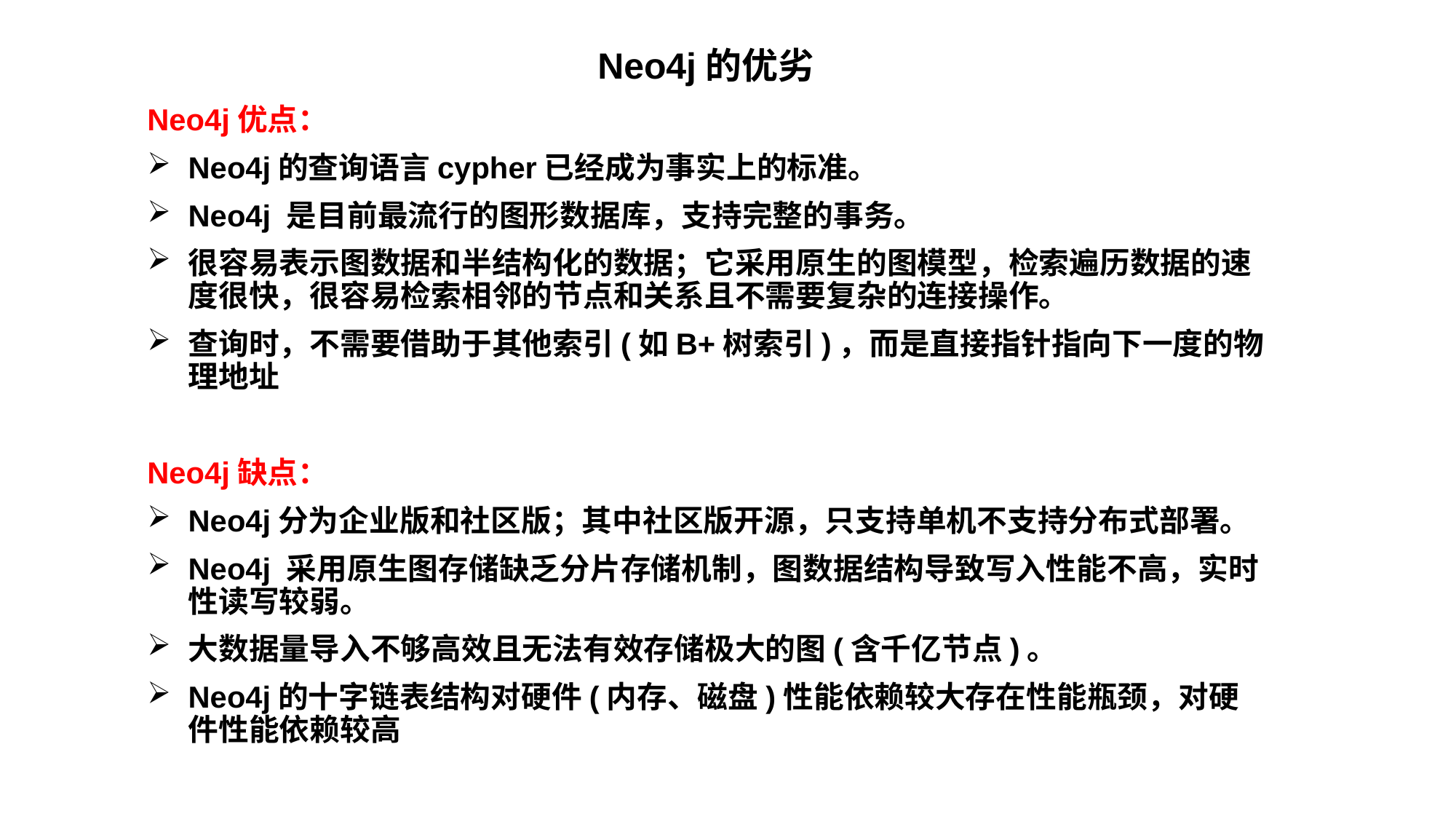

Neo4j的优劣
Neo4j优点：
Neo4j的查询语言cypher已经成为事实上的标准。
Neo4j 是目前最流行的图形数据库，支持完整的事务。
很容易表示图数据和半结构化的数据；它采用原生的图模型，检索遍历数据的速度很快，很容易检索相邻的节点和关系且不需要复杂的连接操作。
查询时，不需要借助于其他索引(如B+树索引)，而是直接指针指向下一度的物理地址

Neo4j缺点：
Neo4j分为企业版和社区版；其中社区版开源，只支持单机不支持分布式部署。
Neo4j 采用原生图存储缺乏分片存储机制，图数据结构导致写入性能不高，实时性读写较弱。
大数据量导入不够高效且无法有效存储极大的图(含千亿节点)。
Neo4j的十字链表结构对硬件(内存、磁盘)性能依赖较大存在性能瓶颈，对硬件性能依赖较高